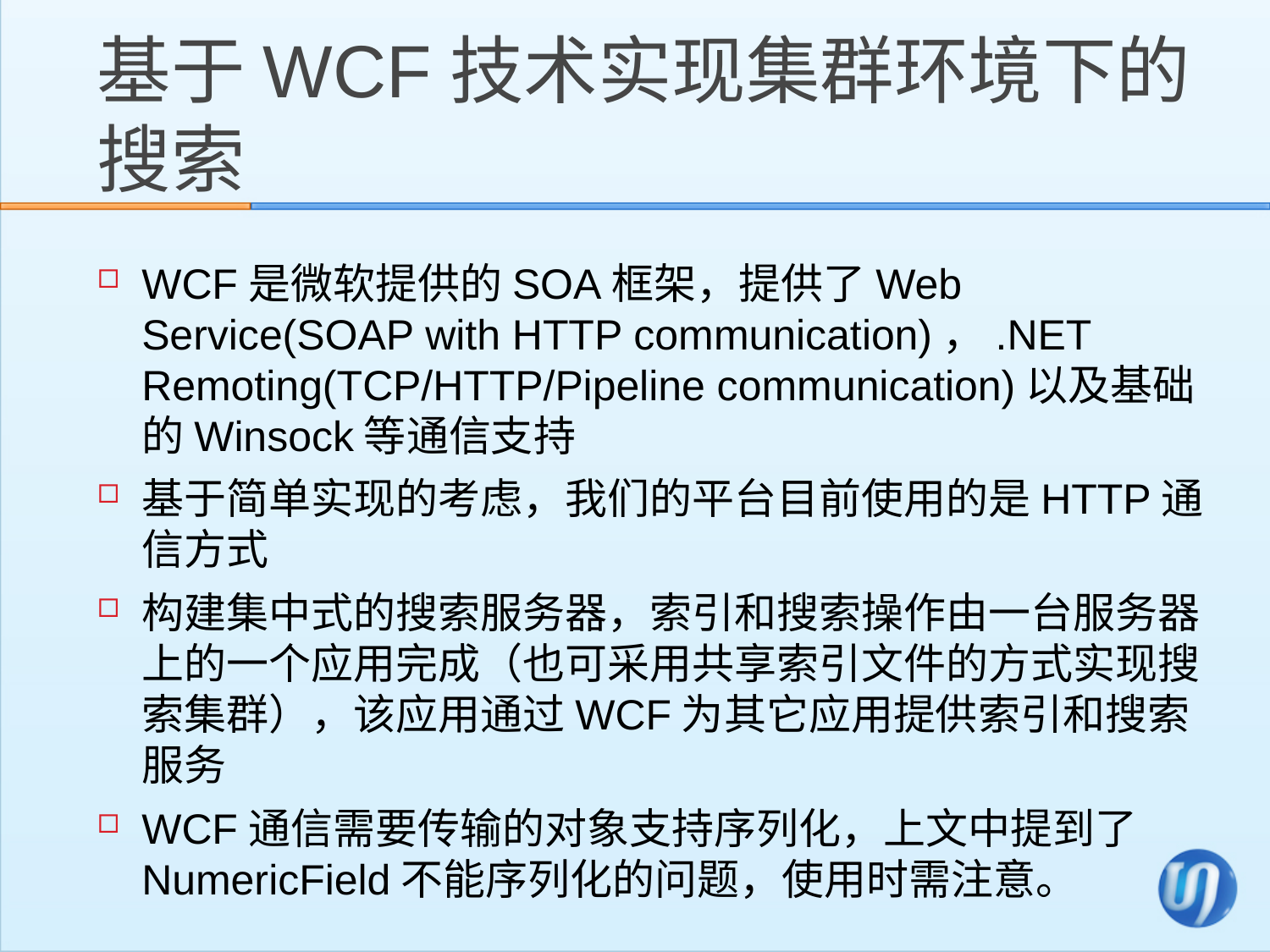

# 基于WCF技术实现集群环境下的搜索
WCF是微软提供的SOA框架，提供了Web Service(SOAP with HTTP communication)，.NET Remoting(TCP/HTTP/Pipeline communication)以及基础的Winsock等通信支持
基于简单实现的考虑，我们的平台目前使用的是HTTP通信方式
构建集中式的搜索服务器，索引和搜索操作由一台服务器上的一个应用完成（也可采用共享索引文件的方式实现搜索集群），该应用通过WCF为其它应用提供索引和搜索服务
WCF通信需要传输的对象支持序列化，上文中提到了NumericField不能序列化的问题，使用时需注意。